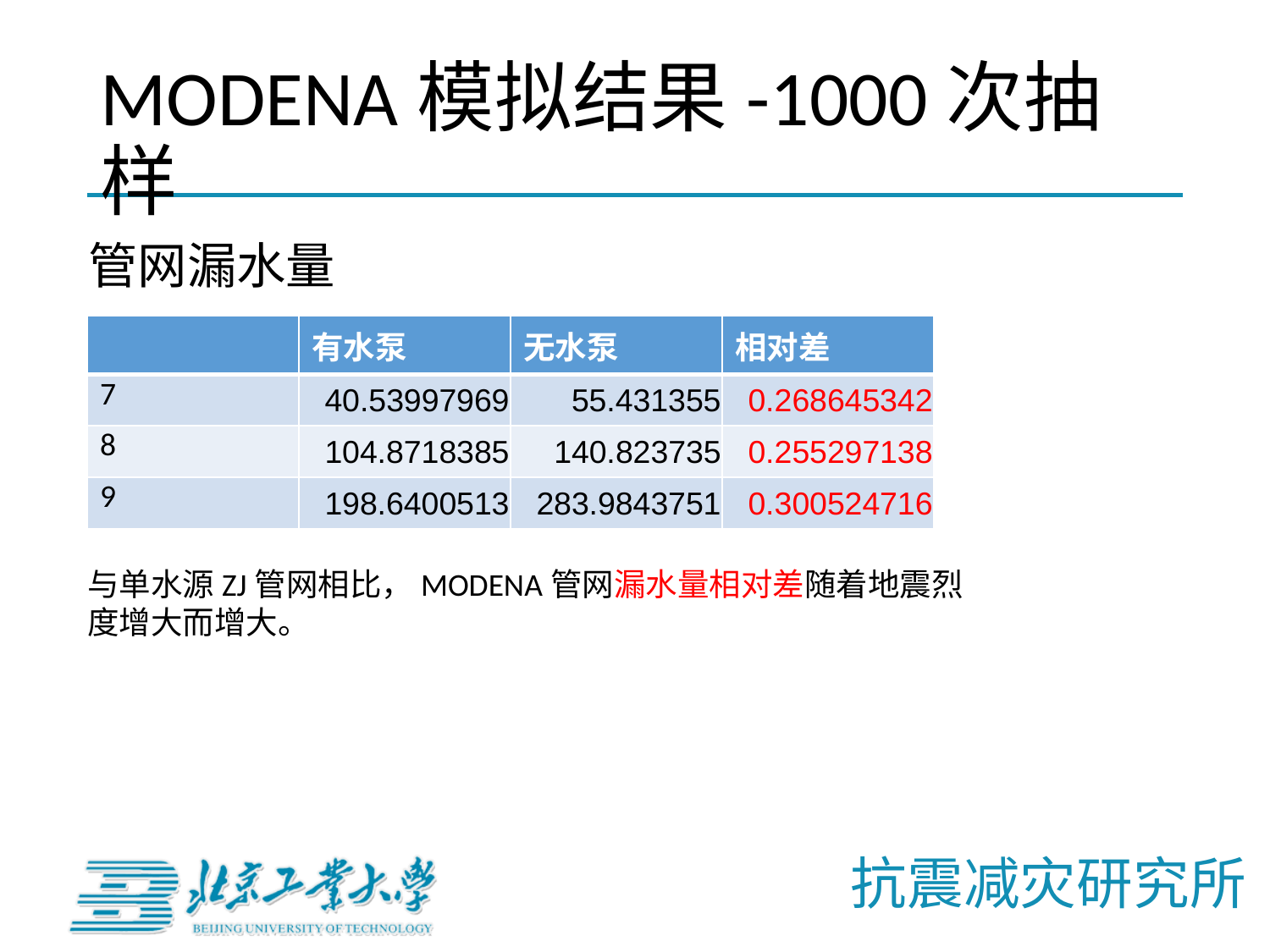

# MODENA模拟结果-1000次抽样
管网漏水量
|  | 有水泵 | 无水泵 | 相对差 |
| --- | --- | --- | --- |
| 7 | 40.53997969 | 55.431355 | 0.268645342 |
| 8 | 104.8718385 | 140.823735 | 0.255297138 |
| 9 | 198.6400513 | 283.9843751 | 0.300524716 |
与单水源ZJ管网相比，MODENA管网漏水量相对差随着地震烈度增大而增大。